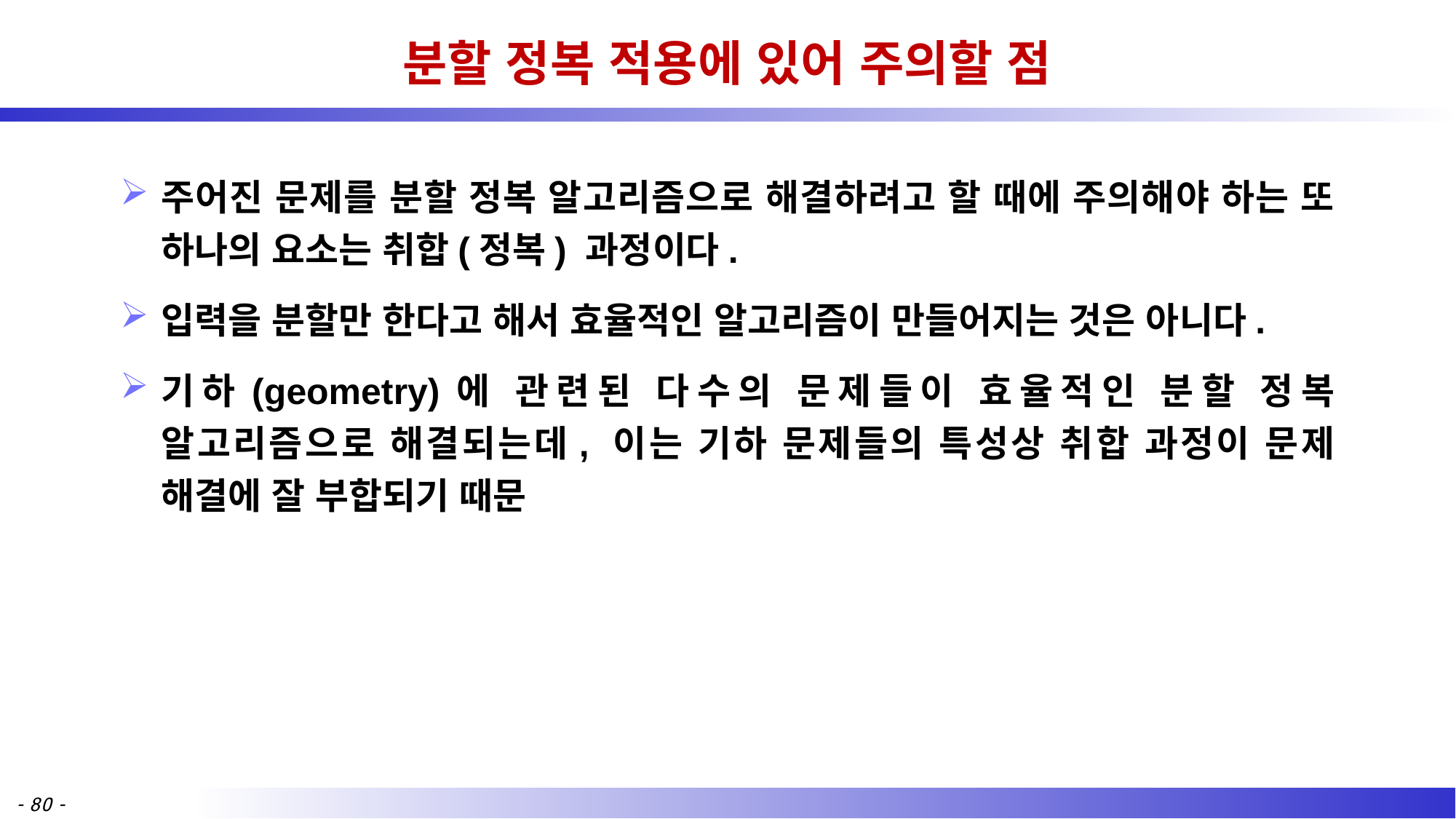

# 분할 정복 적용에 있어 주의할 점
주어진 문제를 분할 정복 알고리즘으로 해결하려고 할 때에 주의해야 하는 또 하나의 요소는 취합(정복) 과정이다.
입력을 분할만 한다고 해서 효율적인 알고리즘이 만들어지는 것은 아니다.
기하(geometry)에 관련된 다수의 문제들이 효율적인 분할 정복 알고리즘으로 해결되는데, 이는 기하 문제들의 특성상 취합 과정이 문제 해결에 잘 부합되기 때문
- 80 -